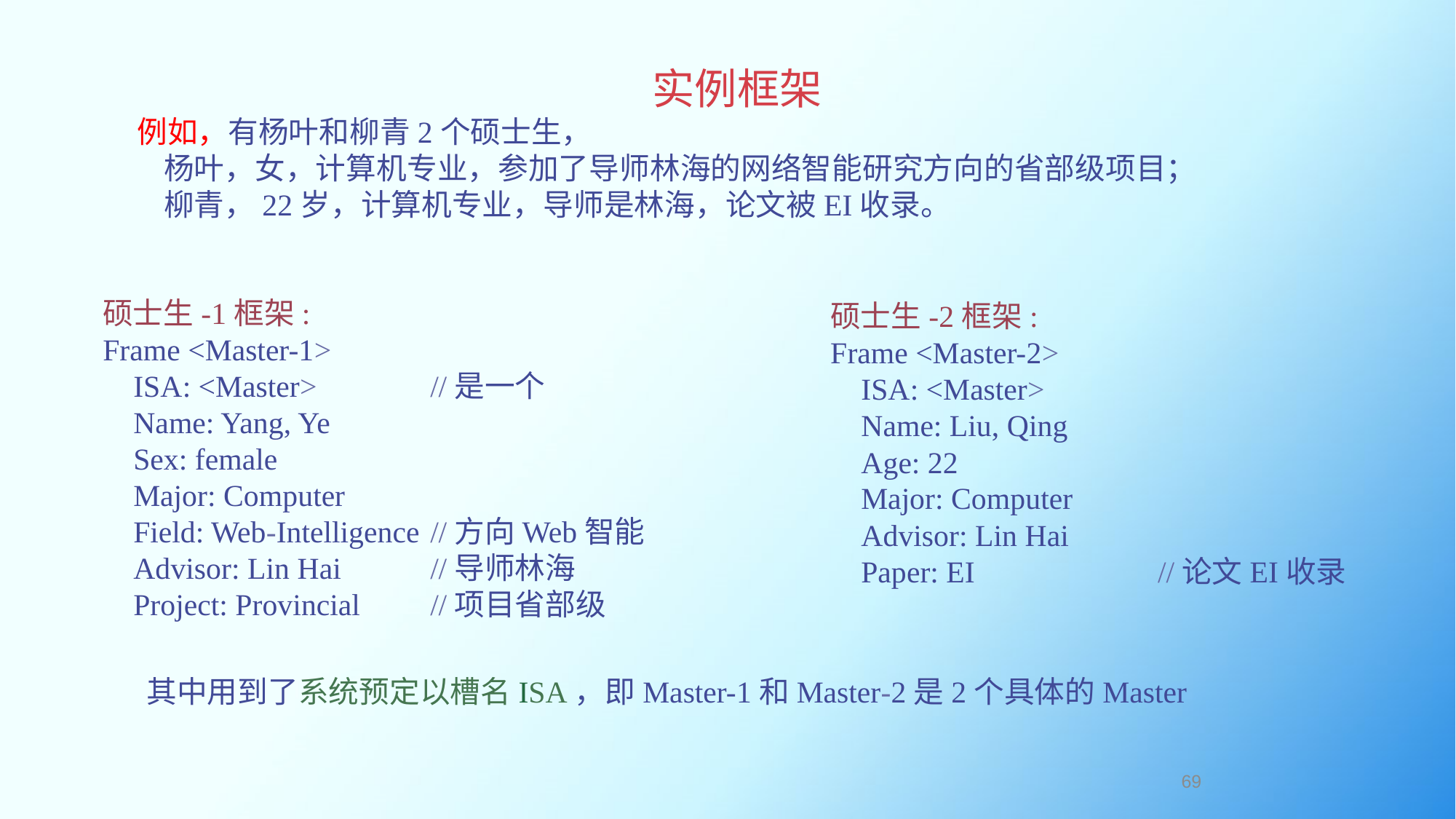

实例框架
    例如，有杨叶和柳青2个硕士生，
        杨叶，女，计算机专业，参加了导师林海的网络智能研究方向的省部级项目；
        柳青，22岁，计算机专业，导师是林海，论文被EI收录。

硕士生-1框架:
Frame <Master-1>
    ISA: <Master>		//是一个
    Name: Yang, Ye
    Sex: female
    Major: Computer
    Field: Web-Intelligence	//方向Web智能
    Advisor: Lin Hai	//导师林海
    Project: Provincial	//项目省部级
硕士生-2框架:
Frame <Master-2>
    ISA: <Master>
    Name: Liu, Qing
    Age: 22
    Major: Computer
    Advisor: Lin Hai
    Paper: EI 		//论文EI收录
其中用到了系统预定以槽名ISA，即Master-1和Master-2是2个具体的Master
69